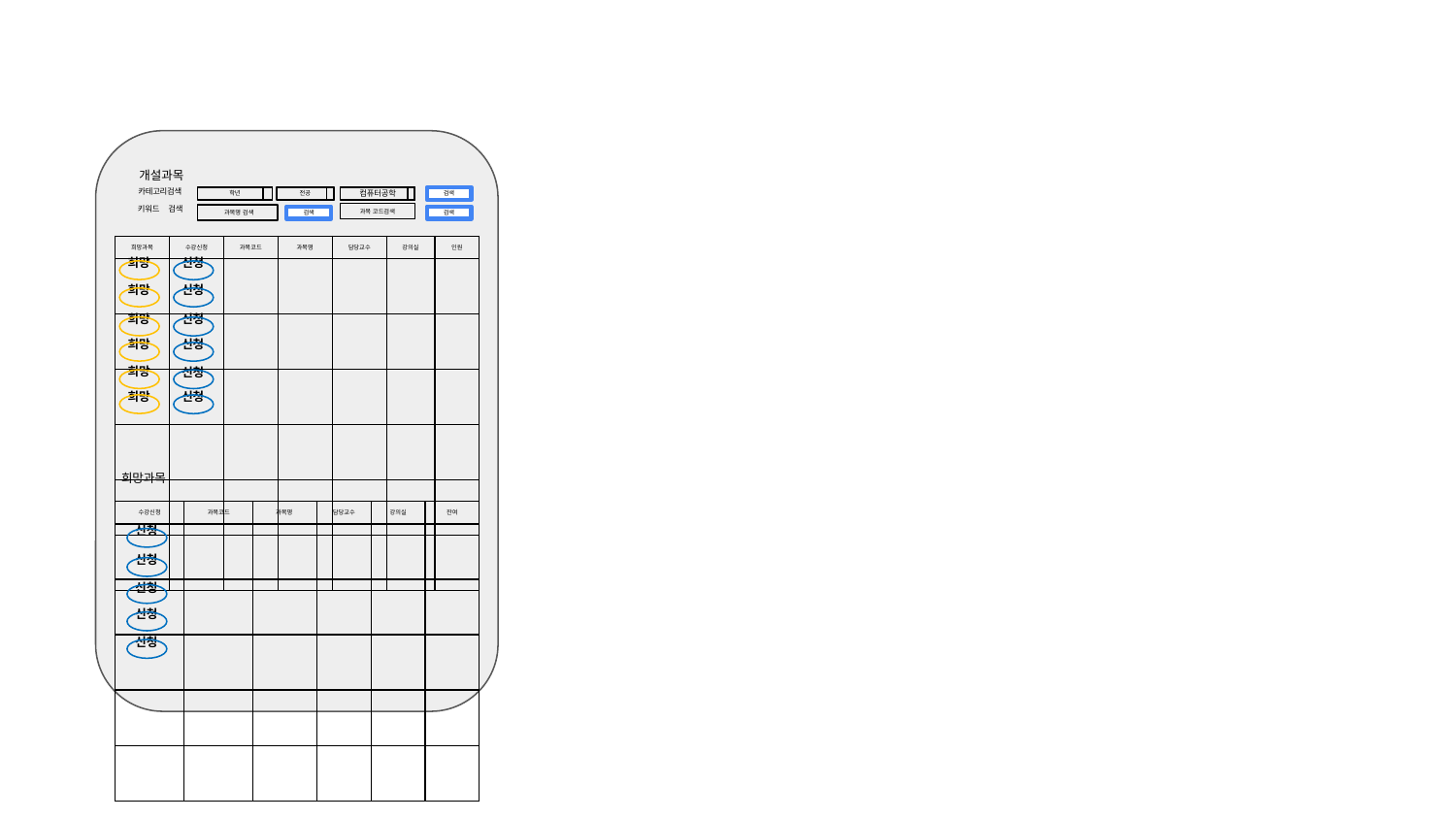

개설과목
카테고리검색
컴퓨터공학

전공

검색
학년

키워드    검색
과목 코드검색
 과목명 검색
검색
검색
| 희망과목 | 수강신청 | 과목코드 | 과목명 | 담당교수 | 강의실 | 인원 |
| --- | --- | --- | --- | --- | --- | --- |
|  |  |  |  |  |  |  |
|  |  |  |  |  |  |  |
|  |  |  |  |  |  |  |
|  |  |  |  |  |  |  |
|  |  |  |  |  |  |  |
|  |  |  |  |  |  |  |
희망
신청

희망
신청

희망
신청

희망
신청

희망
신청

희망
신청

희망과목
| 수강신청 | 과목코드 | 과목명 | 담당교수 | 강의실 | 잔여 |
| --- | --- | --- | --- | --- | --- |
|  |  |  |  |  |  |
|  |  |  |  |  |  |
|  |  |  |  |  |  |
|  |  |  |  |  |  |
|  |  |  |  |  |  |
신청

신청

신청

신청

신청